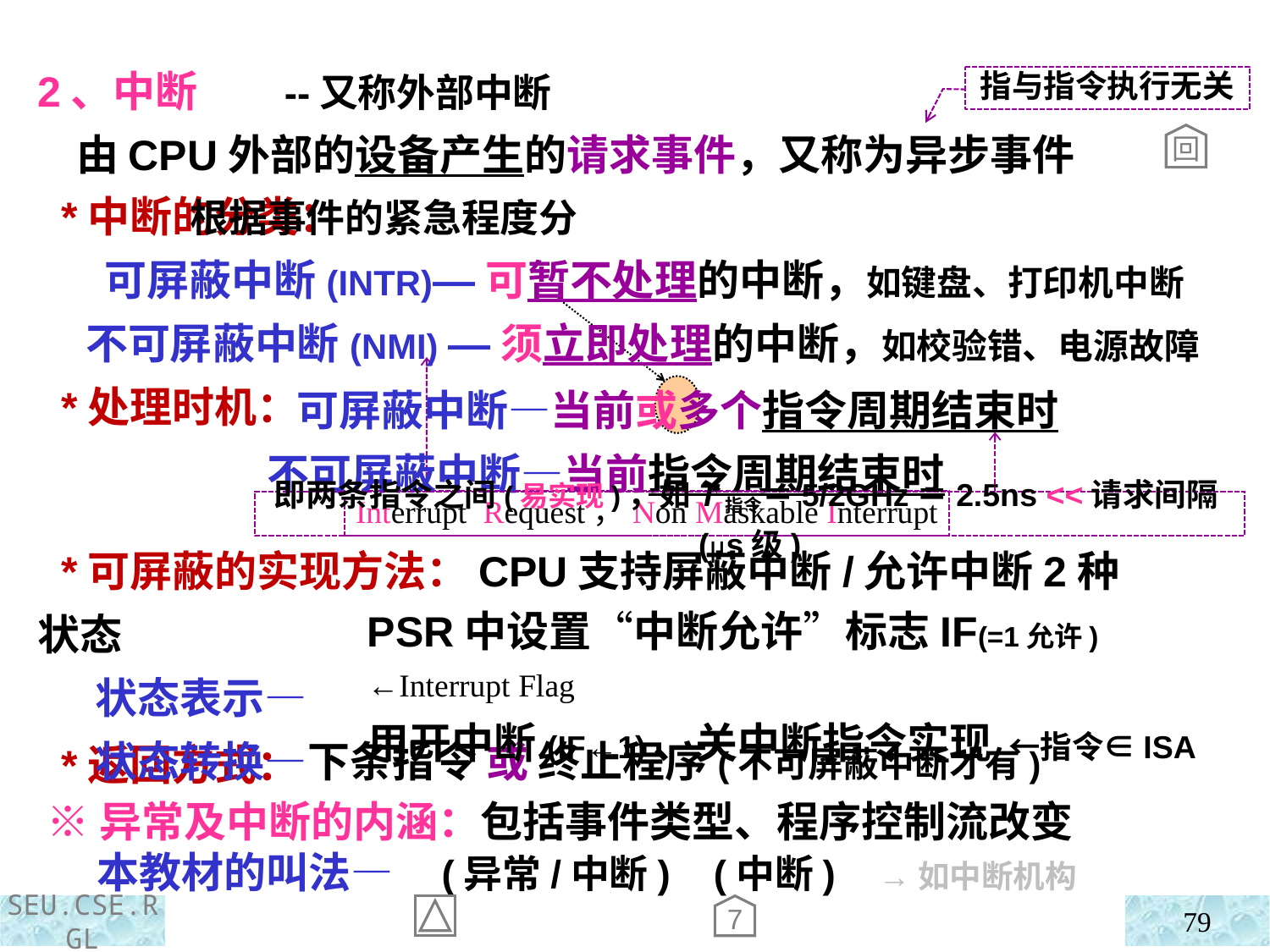

2、中断        --又称外部中断
   由CPU外部的设备产生的请求事件，又称为异步事件
指与指令执行无关
回
               根据事件的紧急程度分
      可屏蔽中断(INTR)—可暂不处理的中断，如键盘、打印机中断
    不可屏蔽中断(NMI) —须立即处理的中断，如校验错、电源故障
  *中断的分类：

  *处理时机：

  *返回方式：

Interrupt  Request，Non Maskable Interrupt
  可屏蔽中断—当前或多个指令周期结束时
不可屏蔽中断—当前指令周期结束时
即两条指令之间(易实现)，如T指令＝5/2GHz＝2.5ns <<请求间隔(μs级)
  *可屏蔽的实现方法：CPU支持屏蔽中断/允许中断2种状态
     状态表示—
     状态转换—
PSR中设置“中断允许”标志IF(=1允许)  ←Interrupt Flag
用开中断(IF←1)、关中断指令实现  ←指令∈ISA
下条指令 或 终止程序(不可屏蔽中断才有)
 ※异常及中断的内涵：包括事件类型、程序控制流改变
       本教材的叫法—    (异常/中断)    (中断)    →如中断机构
7

79